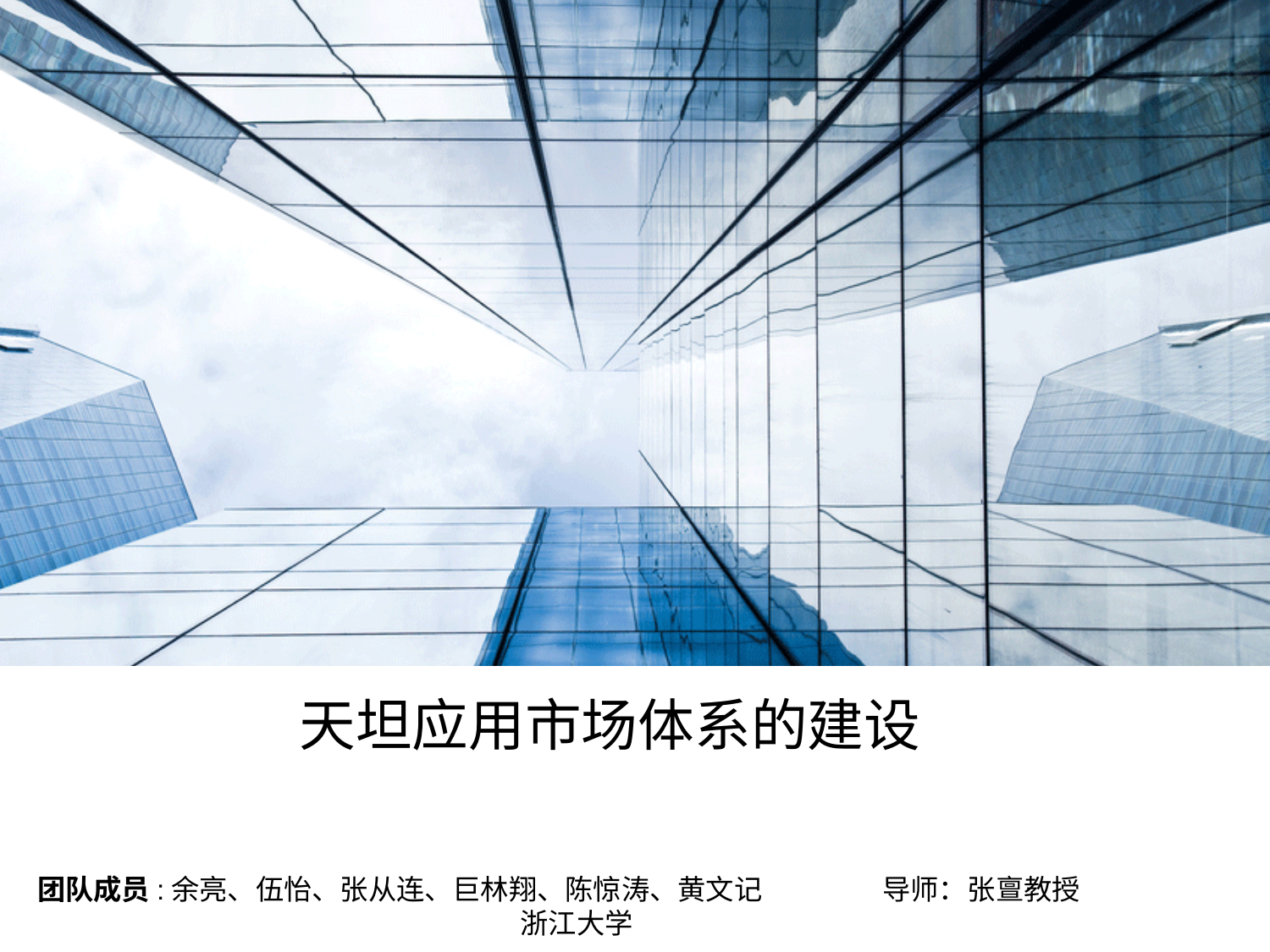

天坦应用市场体系的建设
团队成员:余亮、伍怡、张从连、巨林翔、陈惊涛、黄文记                   导师：张亶教授
                                                                           浙江大学